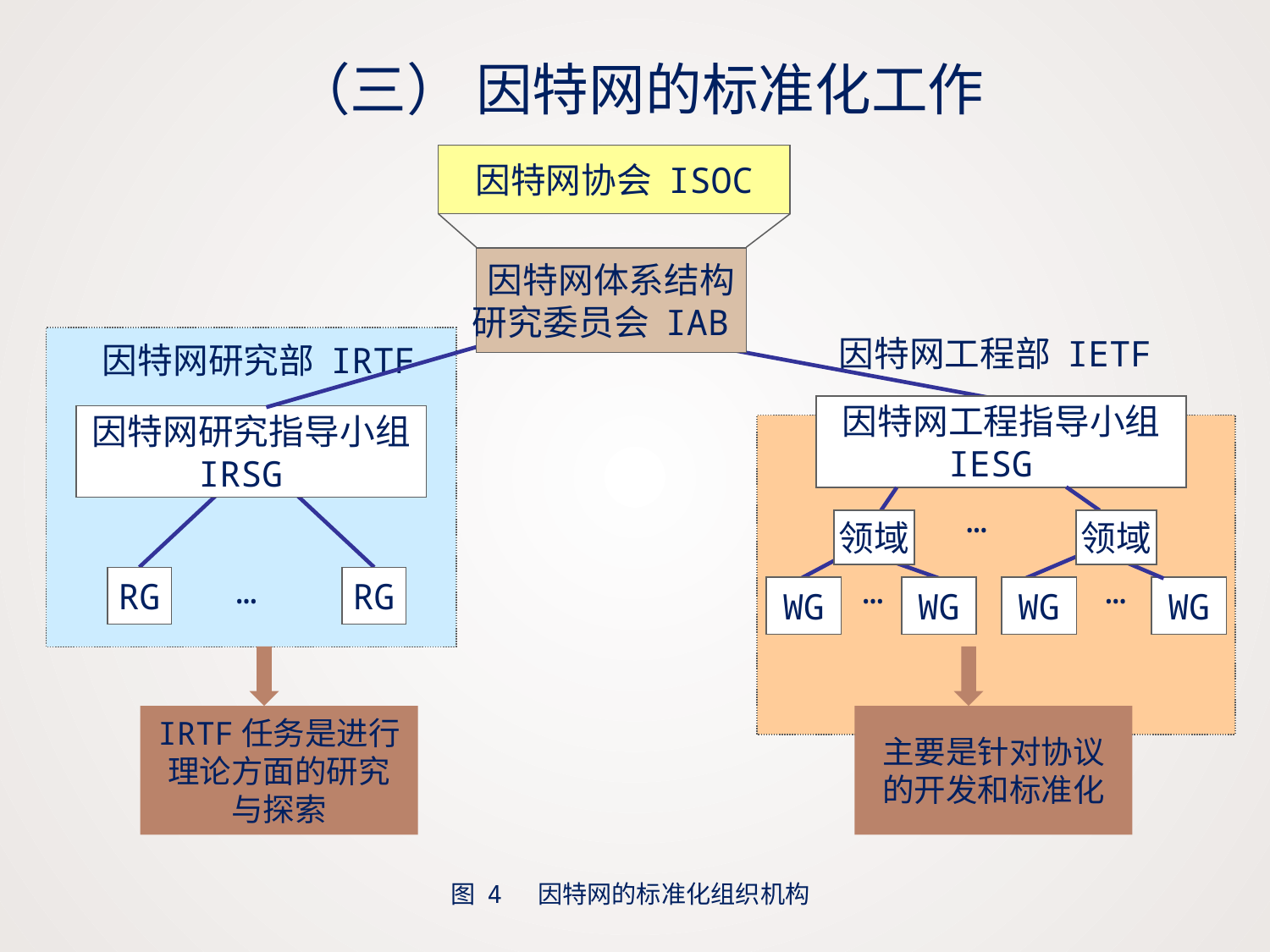

# （三） 因特网的标准化工作
因特网协会 ISOC

因特网体系结构
研究委员会 IAB
因特网工程部 IETF

因特网研究部 IRTF

因特网工程指导小组
IESG
因特网研究指导小组
IRSG

…
领域
领域

…
…
…
RG
RG
WG
WG
WG
WG

IRTF任务是进行理论方面的研究与探索
主要是针对协议的开发和标准化
图 4  因特网的标准化组织机构